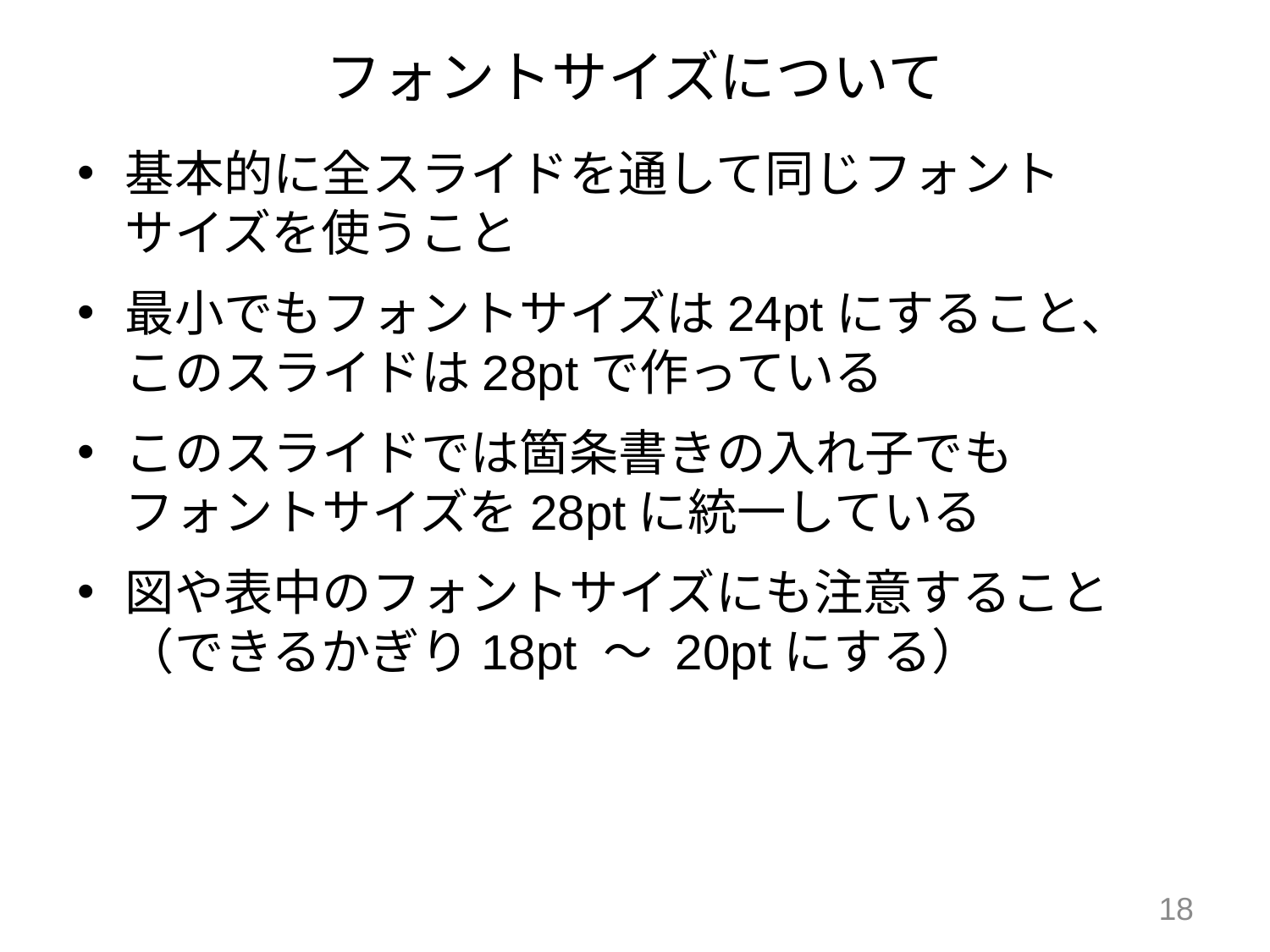

# フォントサイズについて
基本的に全スライドを通して同じフォント
サイズを使うこと
最小でもフォントサイズは24ptにすること、
このスライドは28ptで作っている
このスライドでは箇条書きの入れ子でも
フォントサイズを28ptに統一している
図や表中のフォントサイズにも注意すること
（できるかぎり18pt ～ 20ptにする）
18